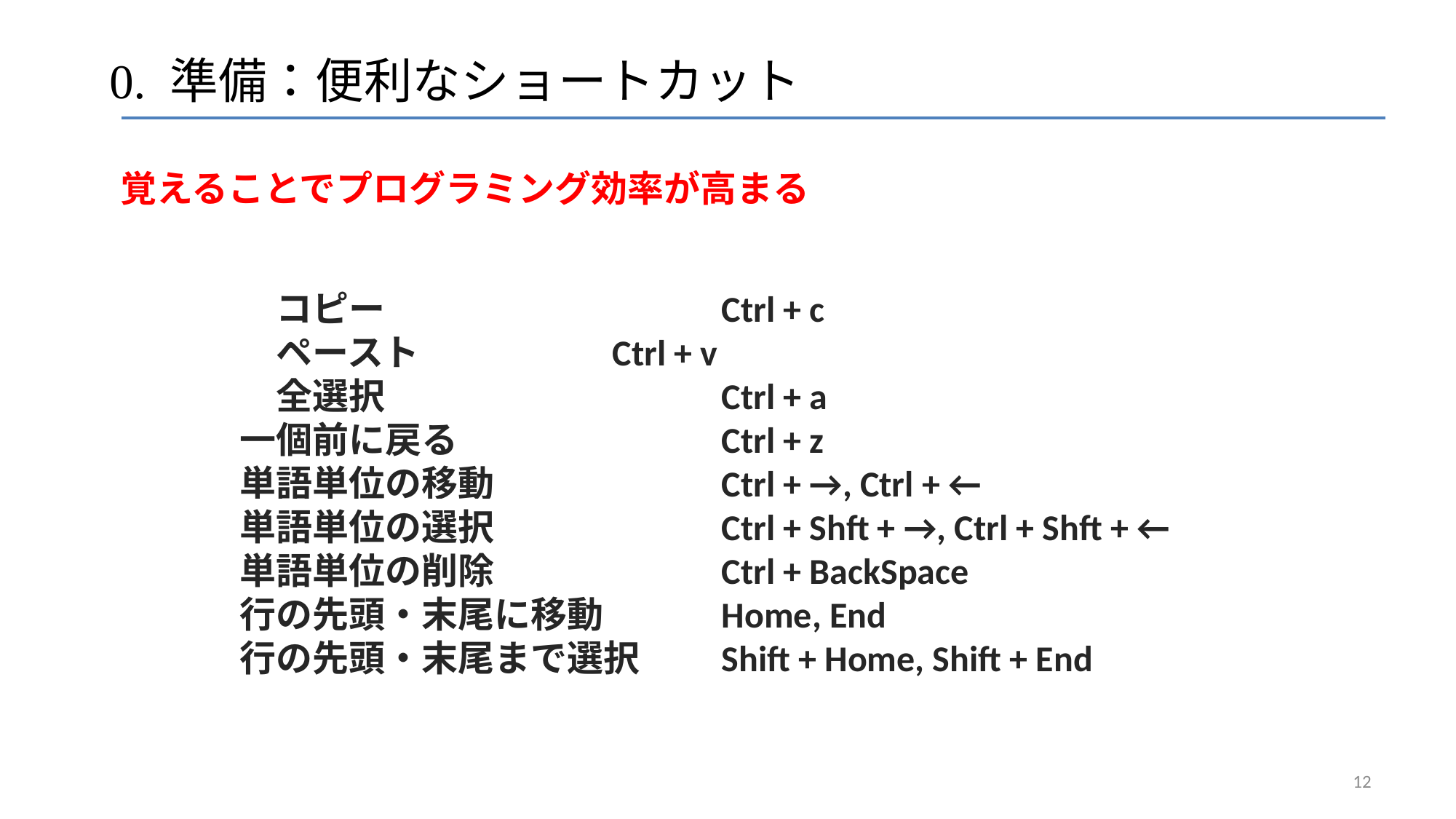

# 0. 準備：便利なショートカット
　覚えることでプログラミング効率が高まる

　コピー　　　　		　Ctrl + c
　ペースト　　　　	　Ctrl + v
　全選択　　　　　	　Ctrl + a
一個前に戻る　　		　Ctrl + z
単語単位の移動　		　Ctrl + →, Ctrl + ←
単語単位の選択		　Ctrl + Shft + →, Ctrl + Shft + ←
単語単位の削除		　Ctrl + BackSpace
行の先頭・末尾に移動	　Home, End
行の先頭・末尾まで選択	　Shift + Home, Shift + End

12